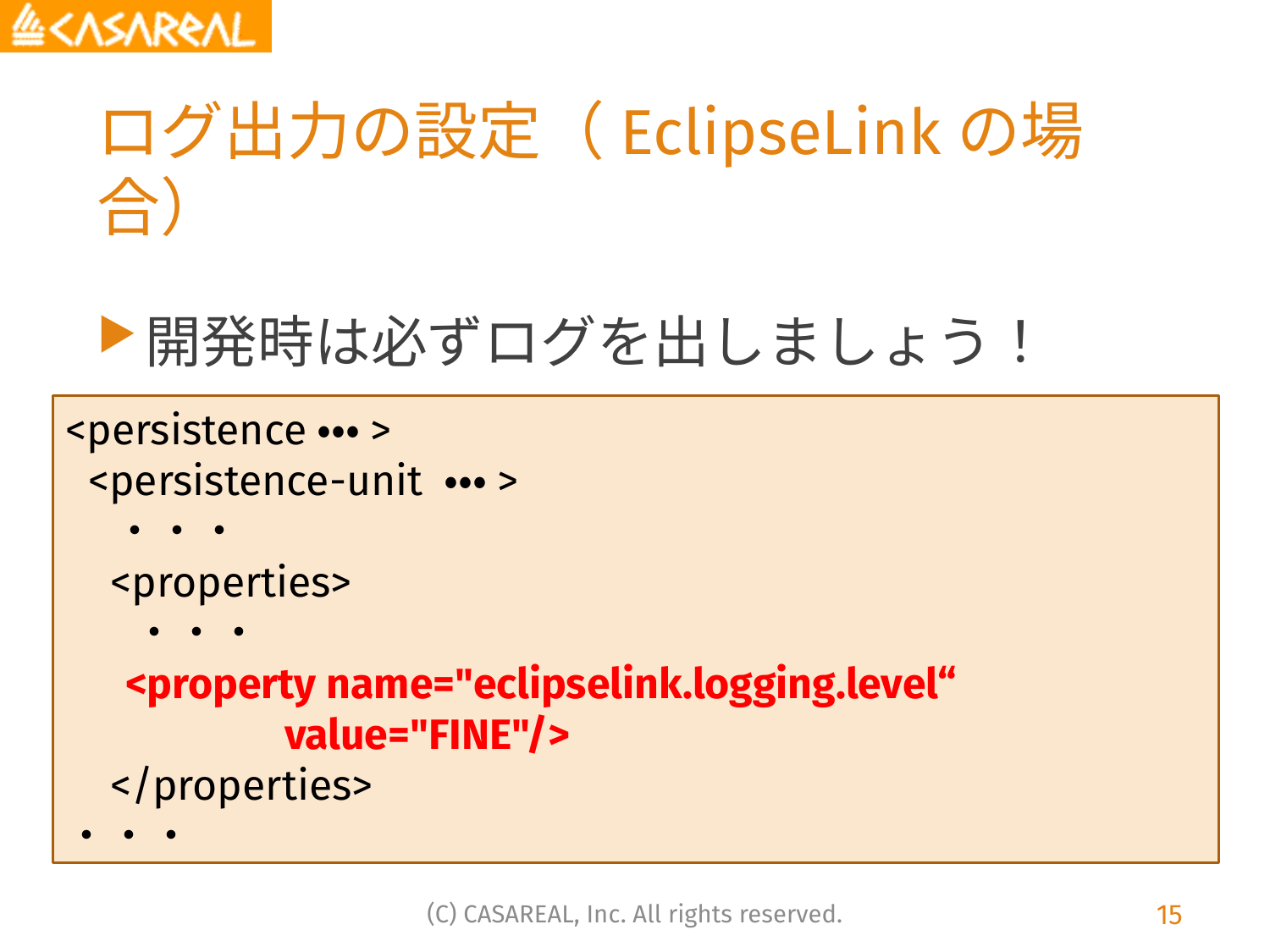

# ログ出力の設定（EclipseLinkの場合）
開発時は必ずログを出しましょう！
<persistence・・・>
  <persistence-unit ・・・>
    ・・・
    <properties>
      ・・・
      <property name="eclipselink.logging.level“
                      value="FINE"/>
    </properties>
・・・
(C) CASAREAL, Inc. All rights reserved.
15